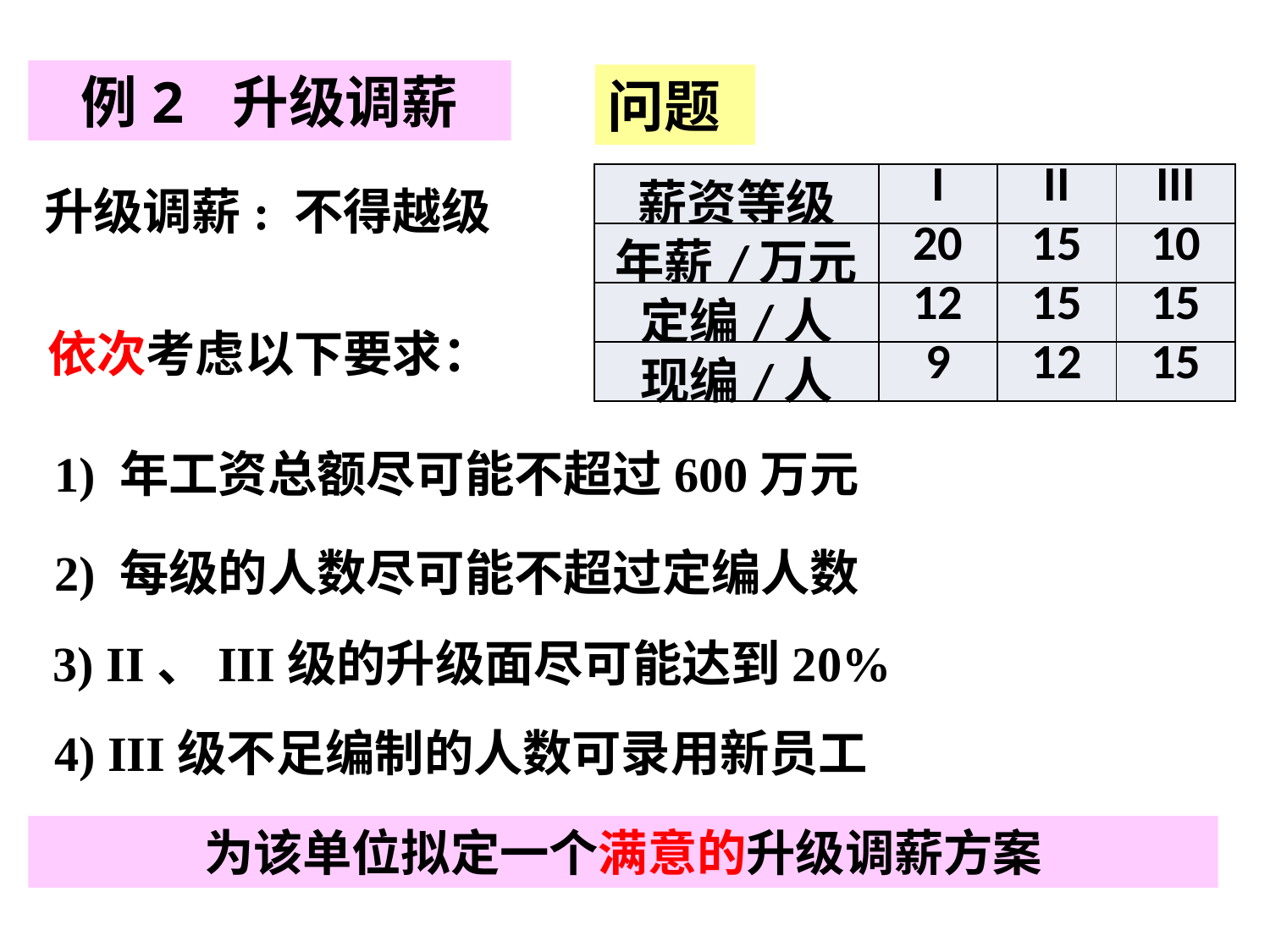

例2 升级调薪
问题
| 薪资等级 | I | II | III |
| --- | --- | --- | --- |
| 年薪/万元 | 20 | 15 | 10 |
| 定编/人 | 12 | 15 | 15 |
| 现编/人 | 9 | 12 | 15 |
升级调薪: 不得越级
依次考虑以下要求：
1) 年工资总额尽可能不超过600万元
2) 每级的人数尽可能不超过定编人数
3) II、III级的升级面尽可能达到20%
4) III级不足编制的人数可录用新员工
为该单位拟定一个满意的升级调薪方案